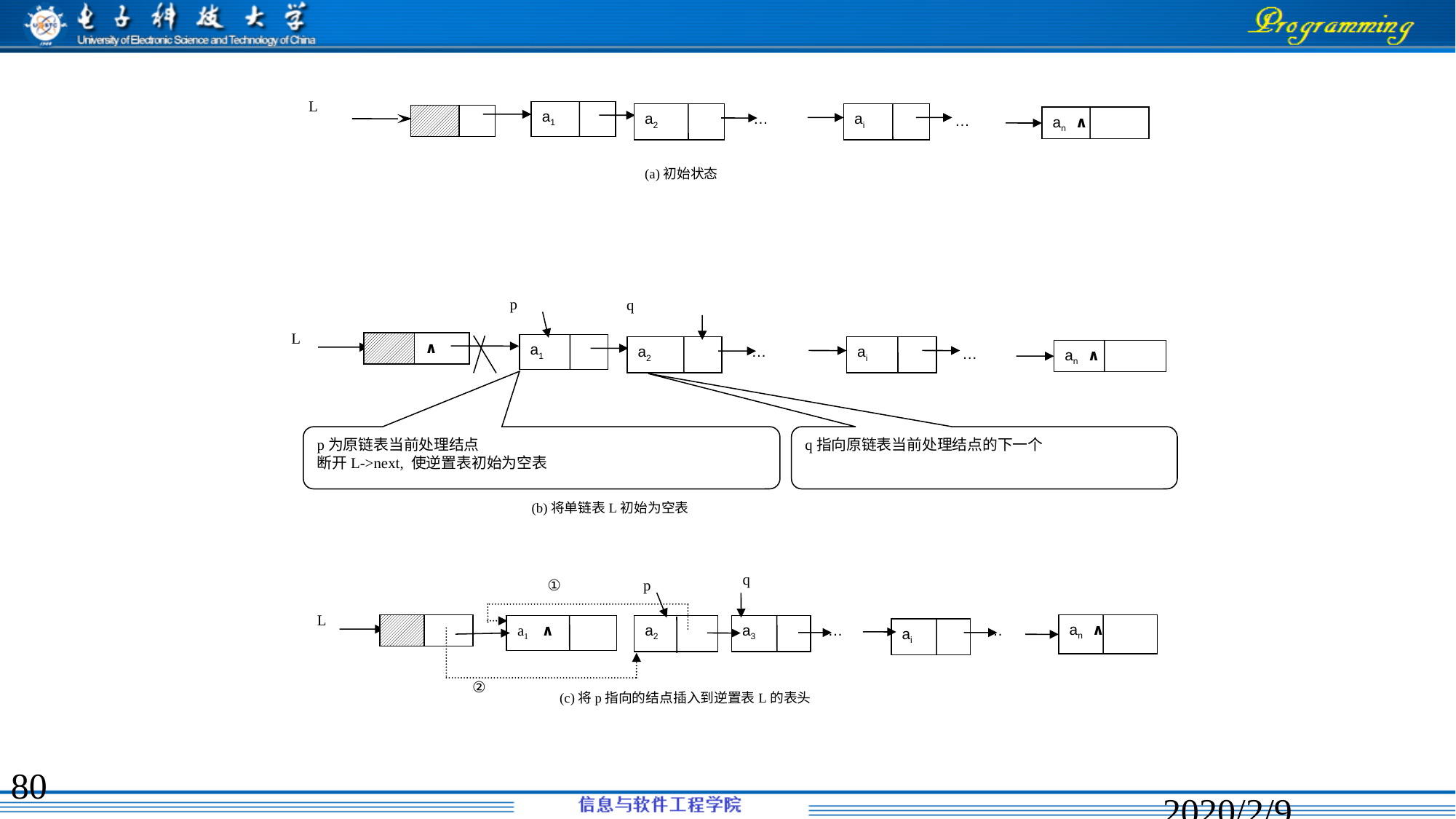

L
a1

a2

…
ai

…
an    ∧

(a)初始状态
p
q

L

∧

a1

a2

…
ai

…
an    ∧

p为原链表当前处理结点
断开L->next, 使逆置表初始为空表
q指向原链表当前处理结点的下一个
(b)将单链表L初始为空表
q
①
p

L

an    ∧

a1      ∧

a2
a3

…
…

ai

②
(c)将p指向的结点插入到逆置表L的表头
80
2020/2/9